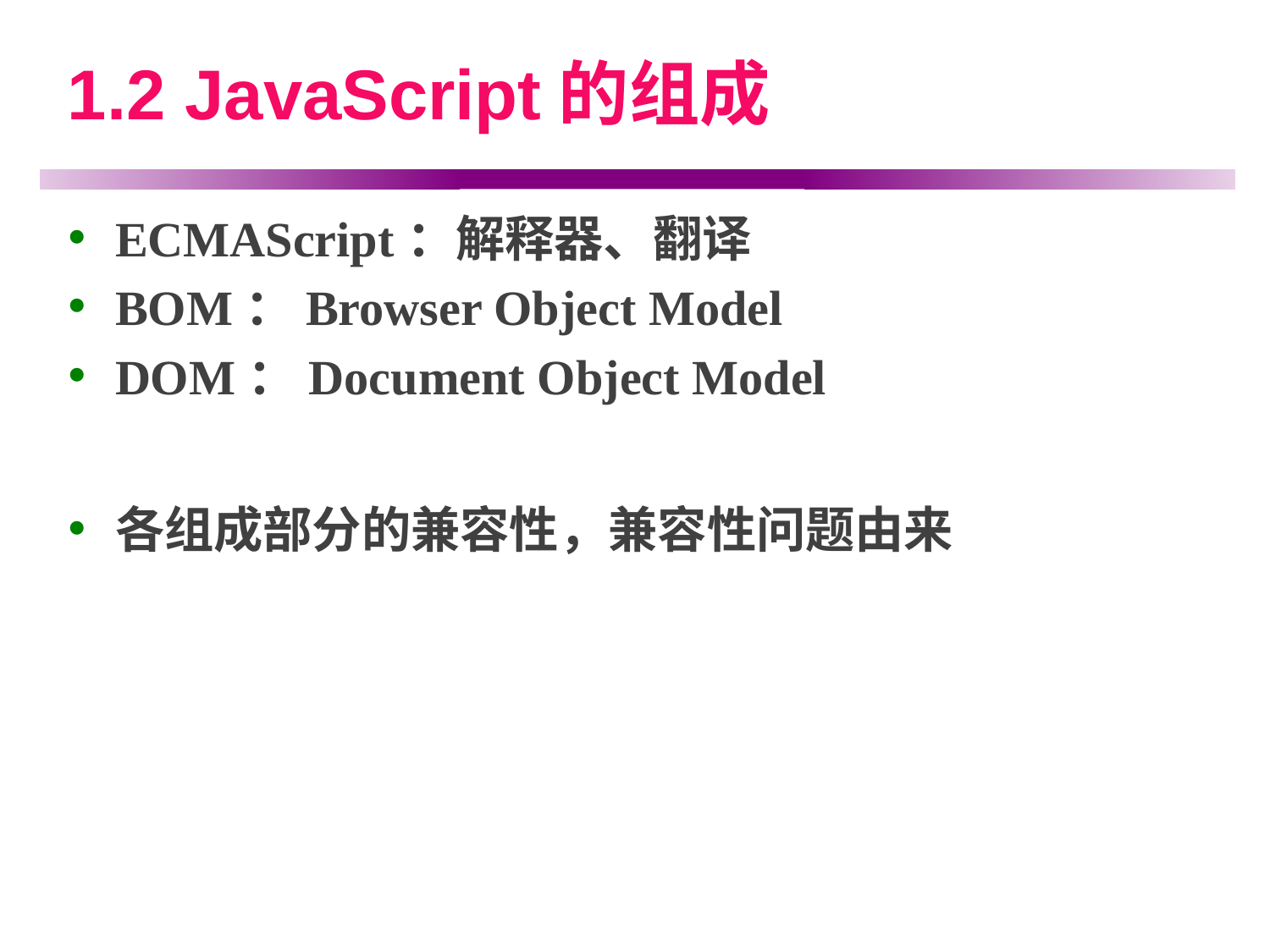

# 1.2 JavaScript的组成
ECMAScript：解释器、翻译
BOM：Browser Object Model
DOM：Document Object Model

各组成部分的兼容性，兼容性问题由来